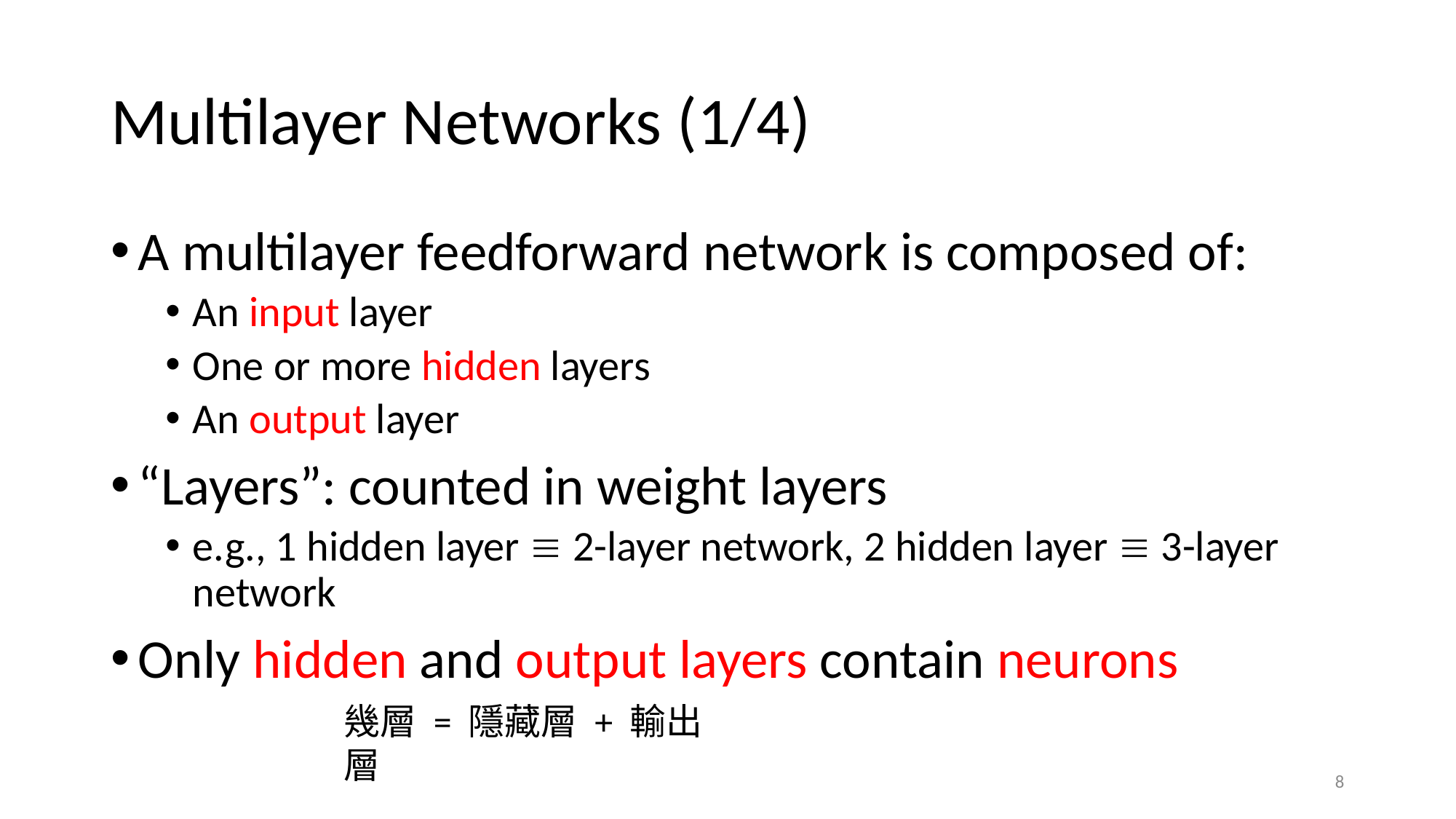

# Multilayer Networks (1/4)
A multilayer feedforward network is composed of:
An input layer
One or more hidden layers
An output layer
“Layers”: counted in weight layers
e.g., 1 hidden layer ≡ 2-layer network, 2 hidden layer ≡ 3-layer network
Only hidden and output layers contain neurons

幾層 = 隱藏層 + 輸出層
8